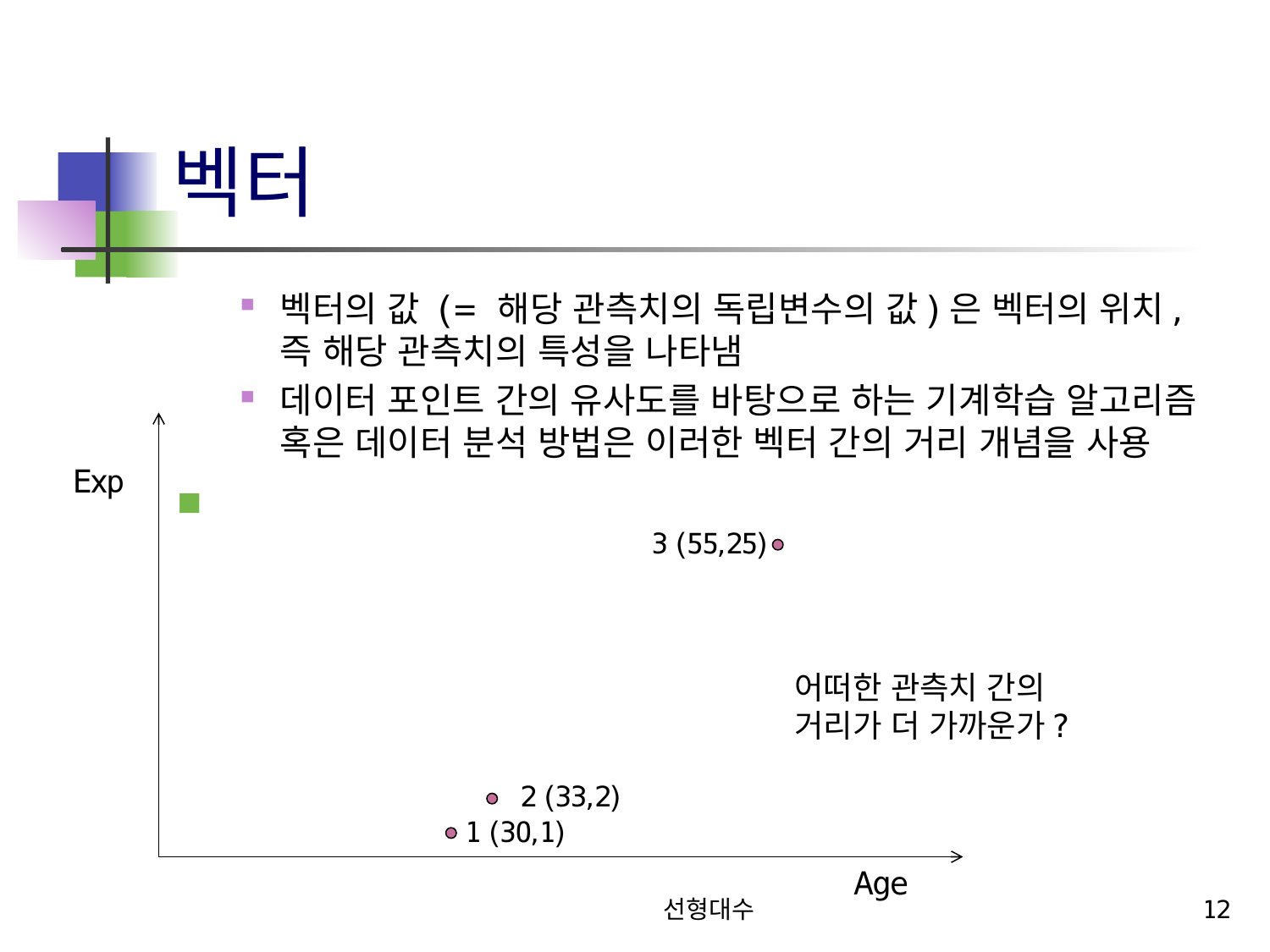

# 벡터
벡터의 값 (= 해당 관측치의 독립변수의 값)은 벡터의 위치, 즉 해당 관측치의 특성을 나타냄
데이터 포인트 간의 유사도를 바탕으로 하는 기계학습 알고리즘 혹은 데이터 분석 방법은 이러한 벡터 간의 거리 개념을 사용

Exp
3 (55,25)

어떠한 관측치 간의
거리가 더 가까운가?
2 (33,2)

1 (30,1)

Age
선형대수
12